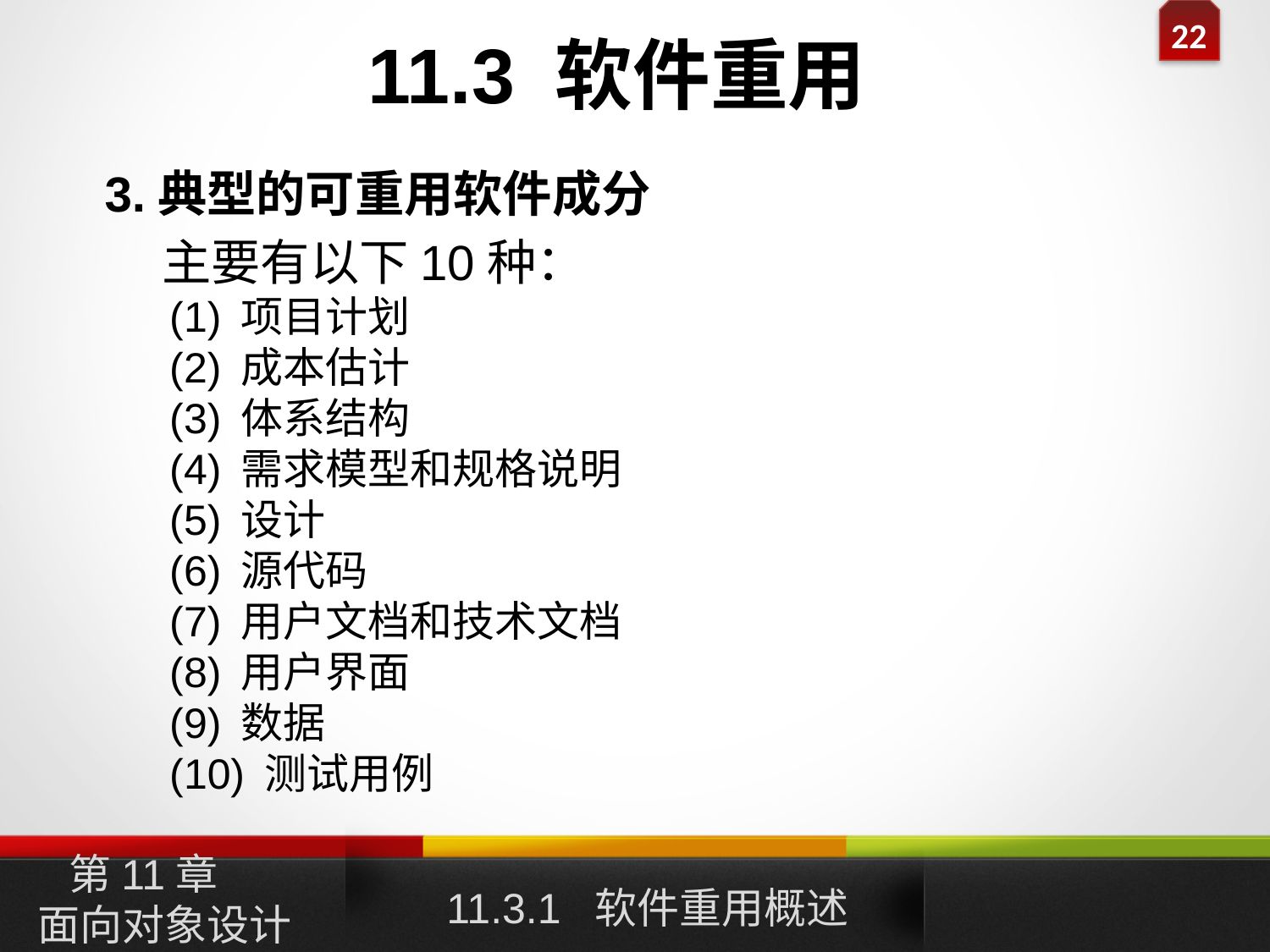

11.3 软件重用
3.典型的可重用软件成分
    主要有以下10种：
项目计划
成本估计
体系结构
需求模型和规格说明
设计
源代码
用户文档和技术文档
用户界面
数据
 测试用例
11.3.1  软件重用概述